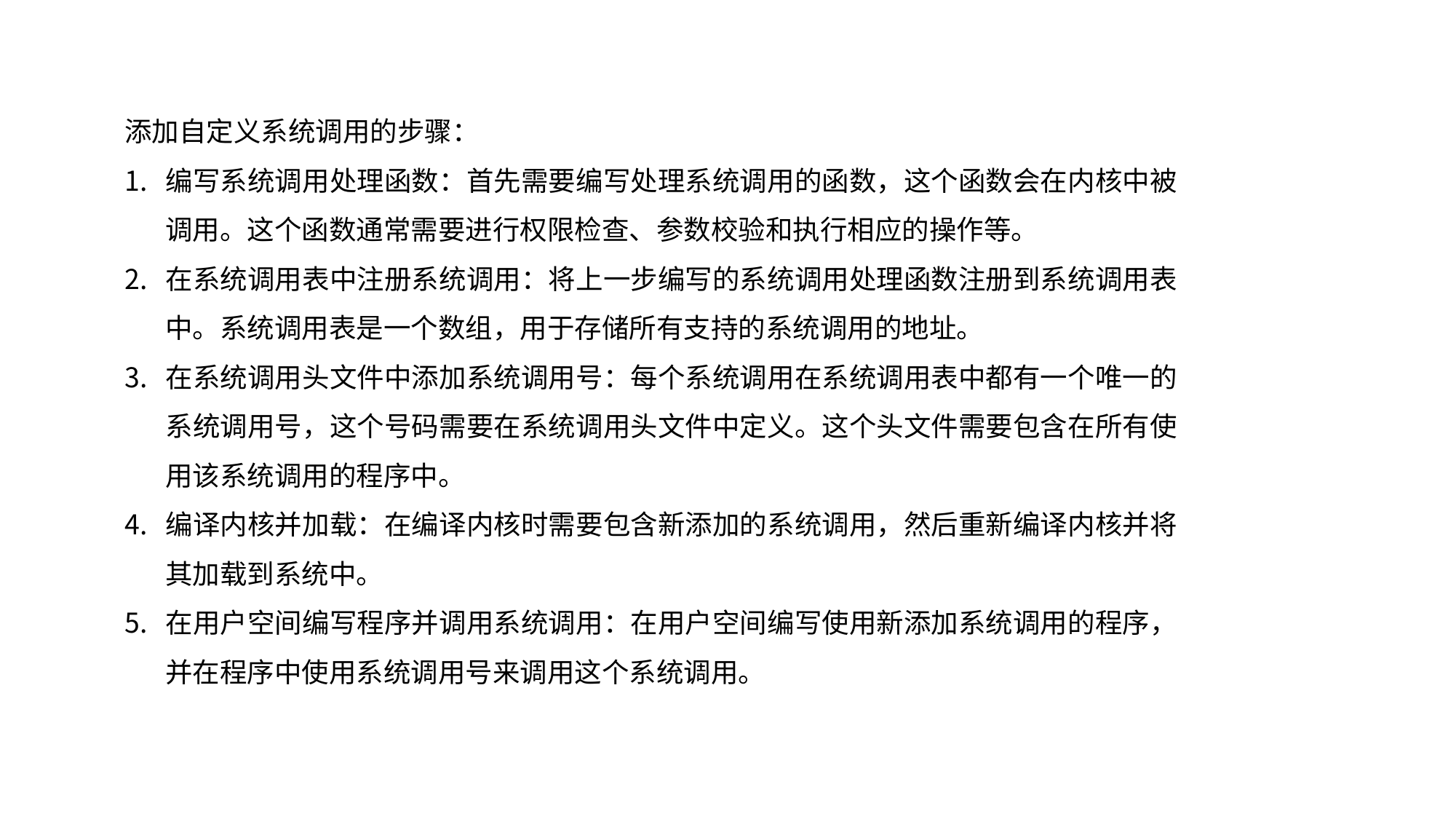

添加自定义系统调用的步骤：
编写系统调用处理函数：首先需要编写处理系统调用的函数，这个函数会在内核中被调用。这个函数通常需要进行权限检查、参数校验和执行相应的操作等。
在系统调用表中注册系统调用：将上一步编写的系统调用处理函数注册到系统调用表中。系统调用表是一个数组，用于存储所有支持的系统调用的地址。
在系统调用头文件中添加系统调用号：每个系统调用在系统调用表中都有一个唯一的系统调用号，这个号码需要在系统调用头文件中定义。这个头文件需要包含在所有使用该系统调用的程序中。
编译内核并加载：在编译内核时需要包含新添加的系统调用，然后重新编译内核并将其加载到系统中。
在用户空间编写程序并调用系统调用：在用户空间编写使用新添加系统调用的程序，并在程序中使用系统调用号来调用这个系统调用。